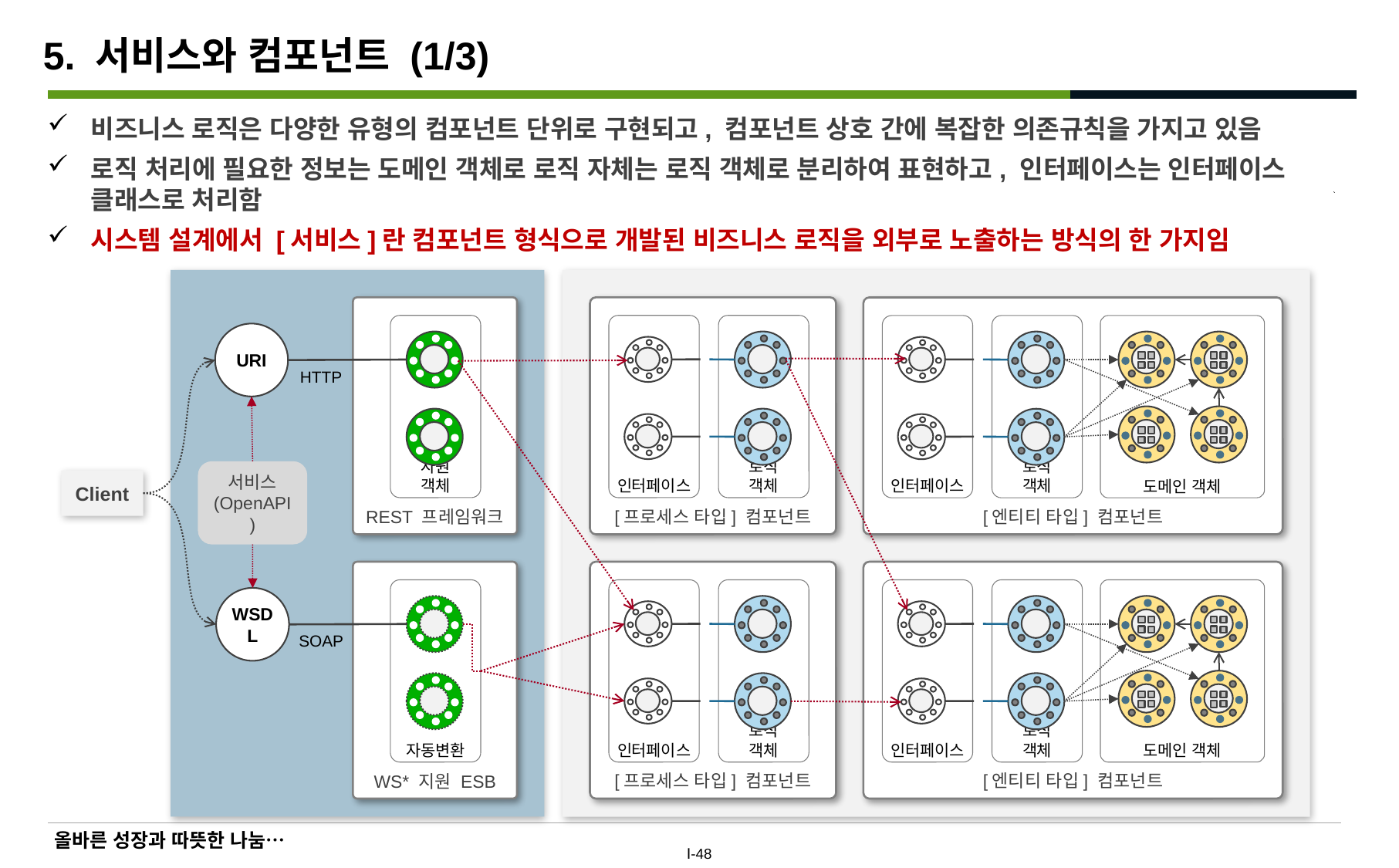

# 5. 서비스와 컴포넌트 (1/3)
비즈니스 로직은 다양한 유형의 컴포넌트 단위로 구현되고, 컴포넌트 상호 간에 복잡한 의존규칙을 가지고 있음
로직 처리에 필요한 정보는 도메인 객체로 로직 자체는 로직 객체로 분리하여 표현하고, 인터페이스는 인터페이스 클래스로 처리함
시스템 설계에서 [서비스]란 컴포넌트 형식으로 개발된 비즈니스 로직을 외부로 노출하는 방식의 한 가지임

REST 프레임워크
[프로세스 타입] 컴포넌트
[엔티티 타입] 컴포넌트
자원 객체
인터페이스
로직 객체
인터페이스
로직 객체
도메인 객체
URI

HTTP

서비스
(OpenAPI)
Client
WS* 지원 ESB
[프로세스 타입] 컴포넌트
[엔티티 타입] 컴포넌트
자동변환
인터페이스
로직 객체
인터페이스
로직 객체
도메인 객체
WSDL

SOAP